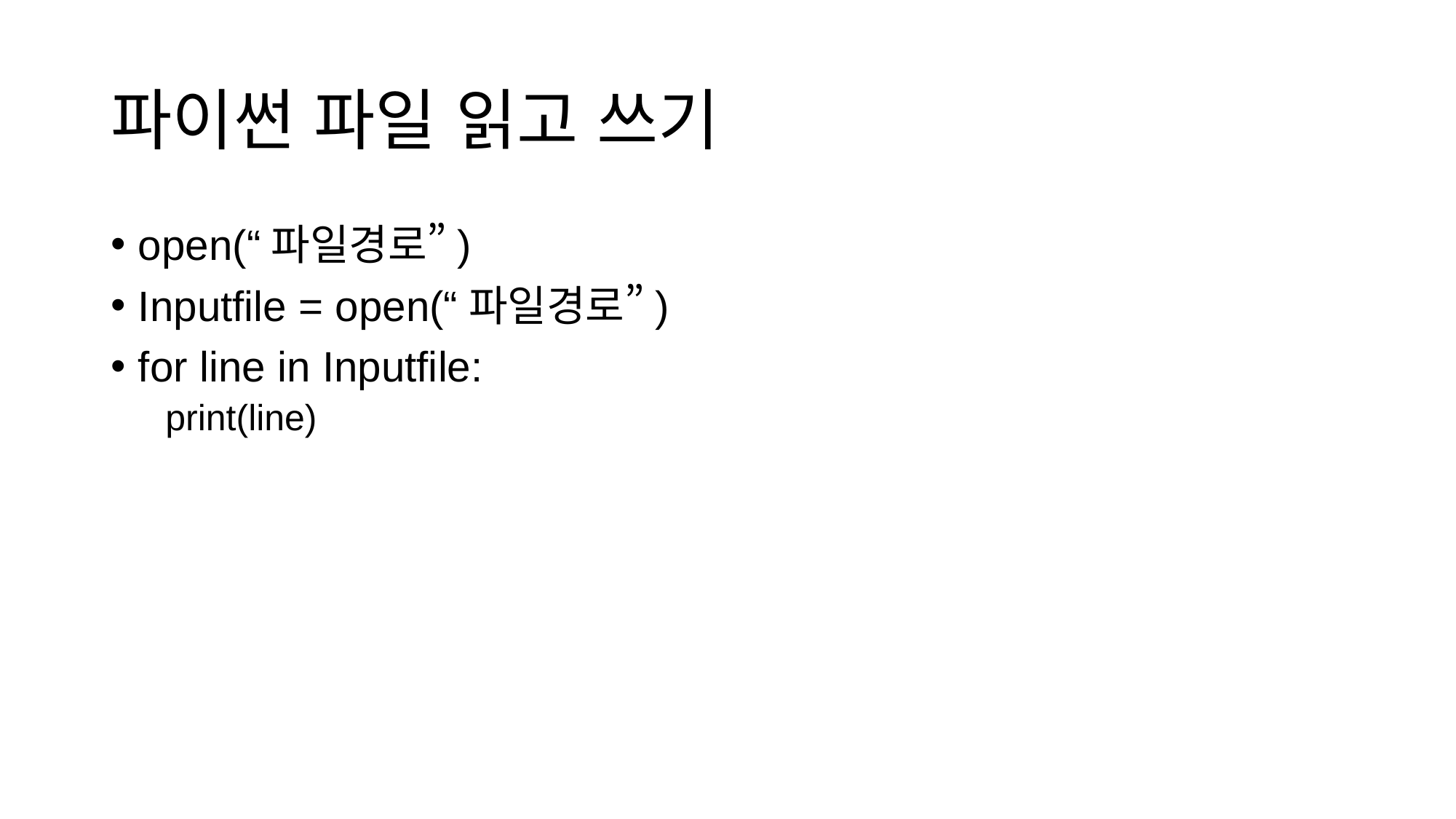

# 파이썬 파일 읽고 쓰기
open(“파일경로”)
Inputfile = open(“파일경로”)
for line in Inputfile:
print(line)